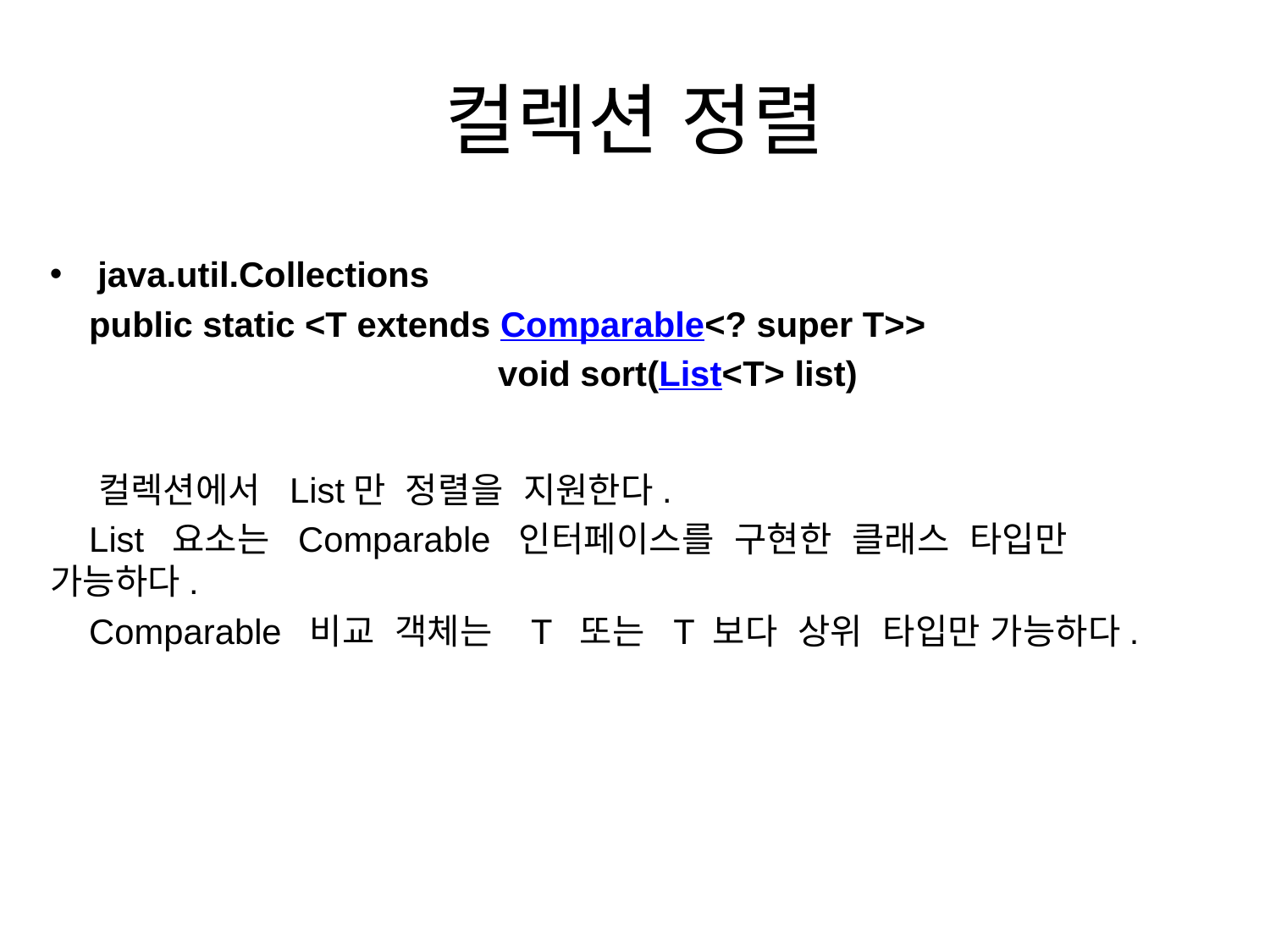

# 컬렉션 정렬
java.util.Collections
    public static <T extends Comparable<? super T>>
                                              void sort(List<T> list)

    컬렉션에서  List만  정렬을  지원한다.
    List  요소는  Comparable  인터페이스를  구현한  클래스  타입만  가능하다.
    Comparable  비교  객체는   T  또는  T 보다  상위  타입만 가능하다.